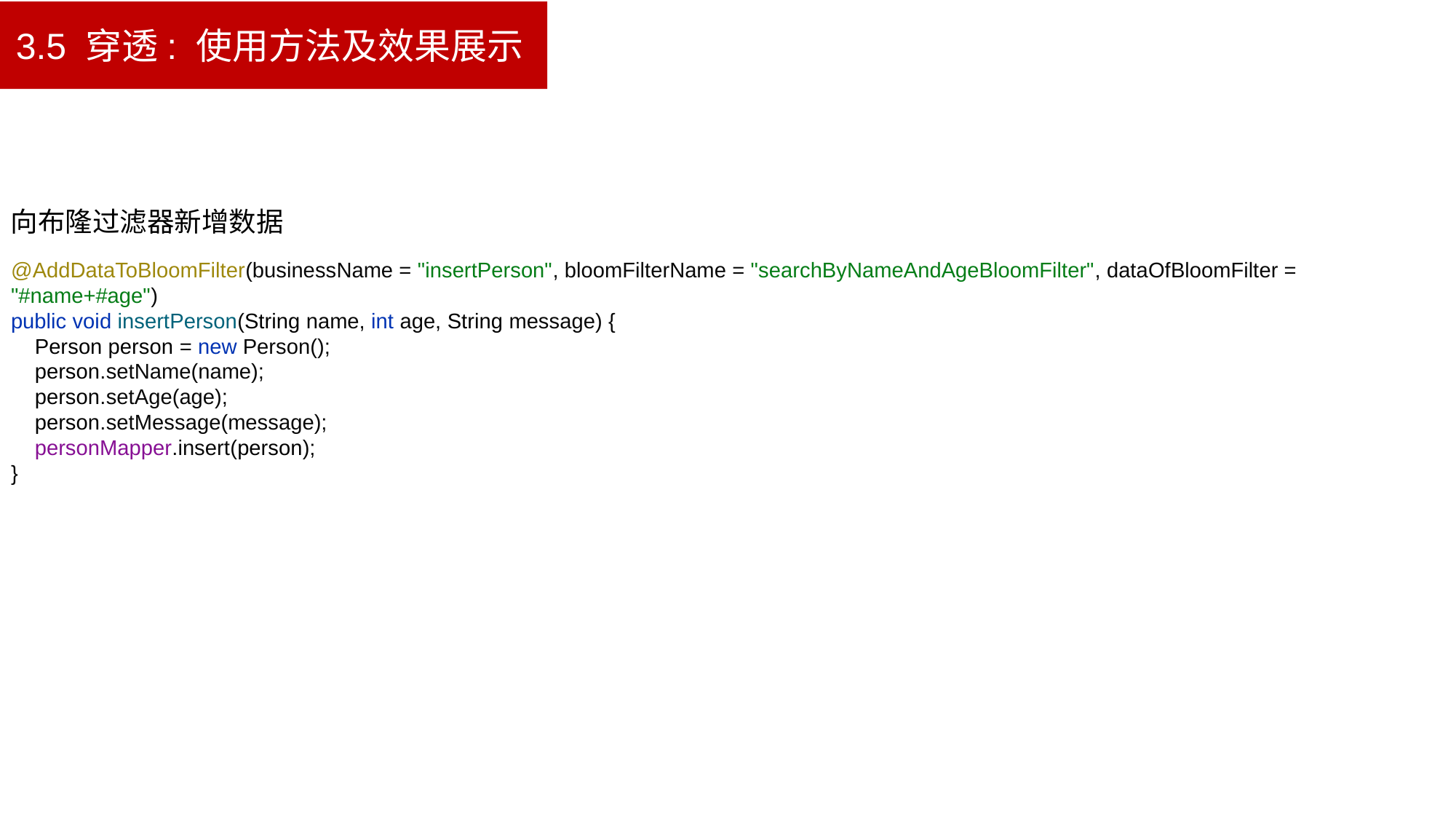

3.5 穿透: 使用方法及效果展示
向布隆过滤器新增数据
@AddDataToBloomFilter(businessName = "insertPerson", bloomFilterName = "searchByNameAndAgeBloomFilter", dataOfBloomFilter = "#name+#age")
public void insertPerson(String name, int age, String message) {
    Person person = new Person();
    person.setName(name);
    person.setAge(age);
    person.setMessage(message);
    personMapper.insert(person);
}